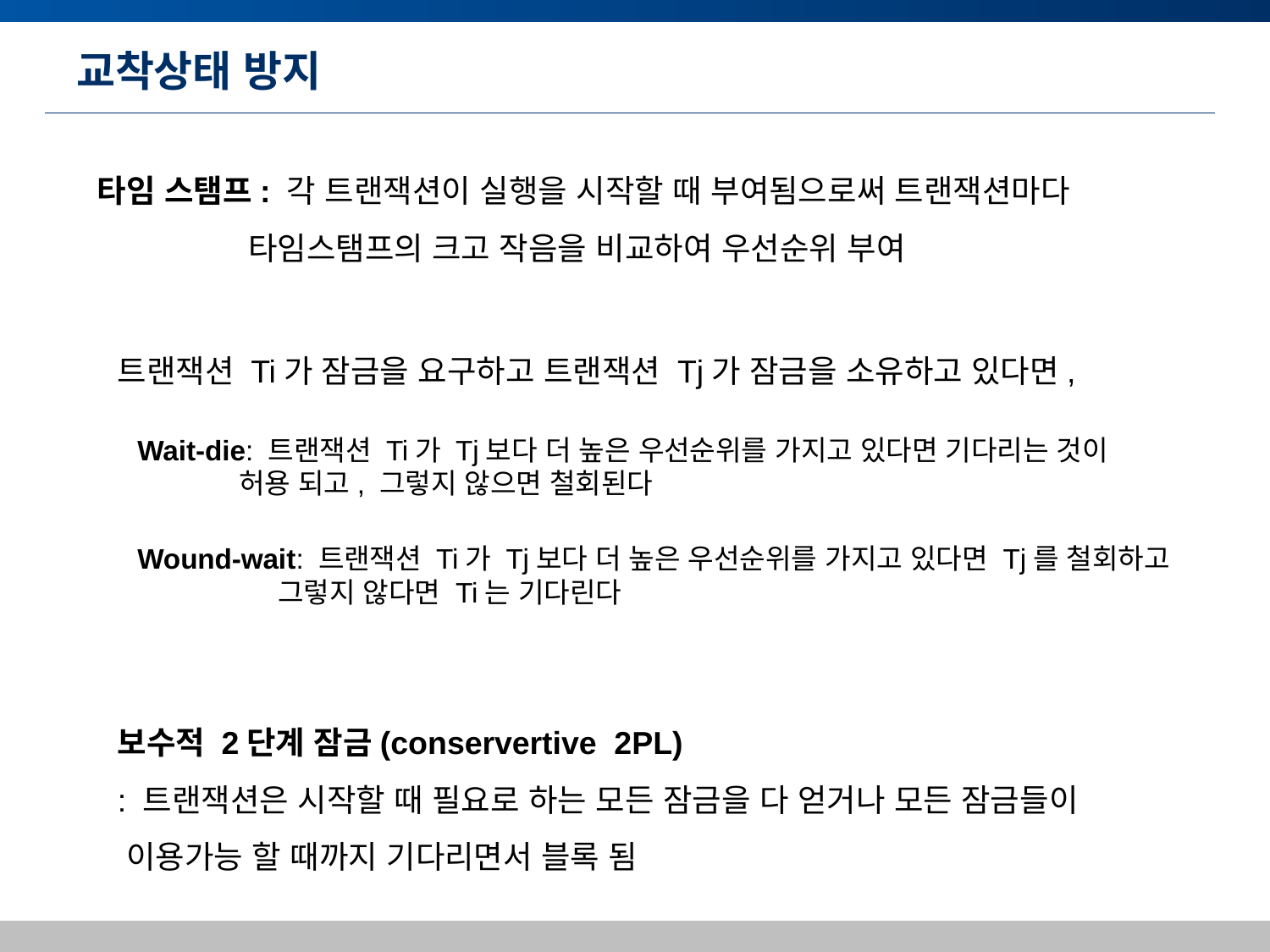

# 교착상태 방지
타임 스탬프: 각 트랜잭션이 실행을 시작할 때 부여됨으로써 트랜잭션마다
                 타임스탬프의 크고 작음을 비교하여 우선순위 부여
트랜잭션 Ti가 잠금을 요구하고 트랜잭션 Tj가 잠금을 소유하고 있다면,
Wait-die: 트랜잭션 Ti가 Tj보다 더 높은 우선순위를 가지고 있다면 기다리는 것이
             허용 되고, 그렇지 않으면 철회된다
Wound-wait: 트랜잭션 Ti가 Tj보다 더 높은 우선순위를 가지고 있다면 Tj를 철회하고
                  그렇지 않다면 Ti는 기다린다
보수적 2단계 잠금(conservertive  2PL)
: 트랜잭션은 시작할 때 필요로 하는 모든 잠금을 다 얻거나 모든 잠금들이
 이용가능 할 때까지 기다리면서 블록 됨